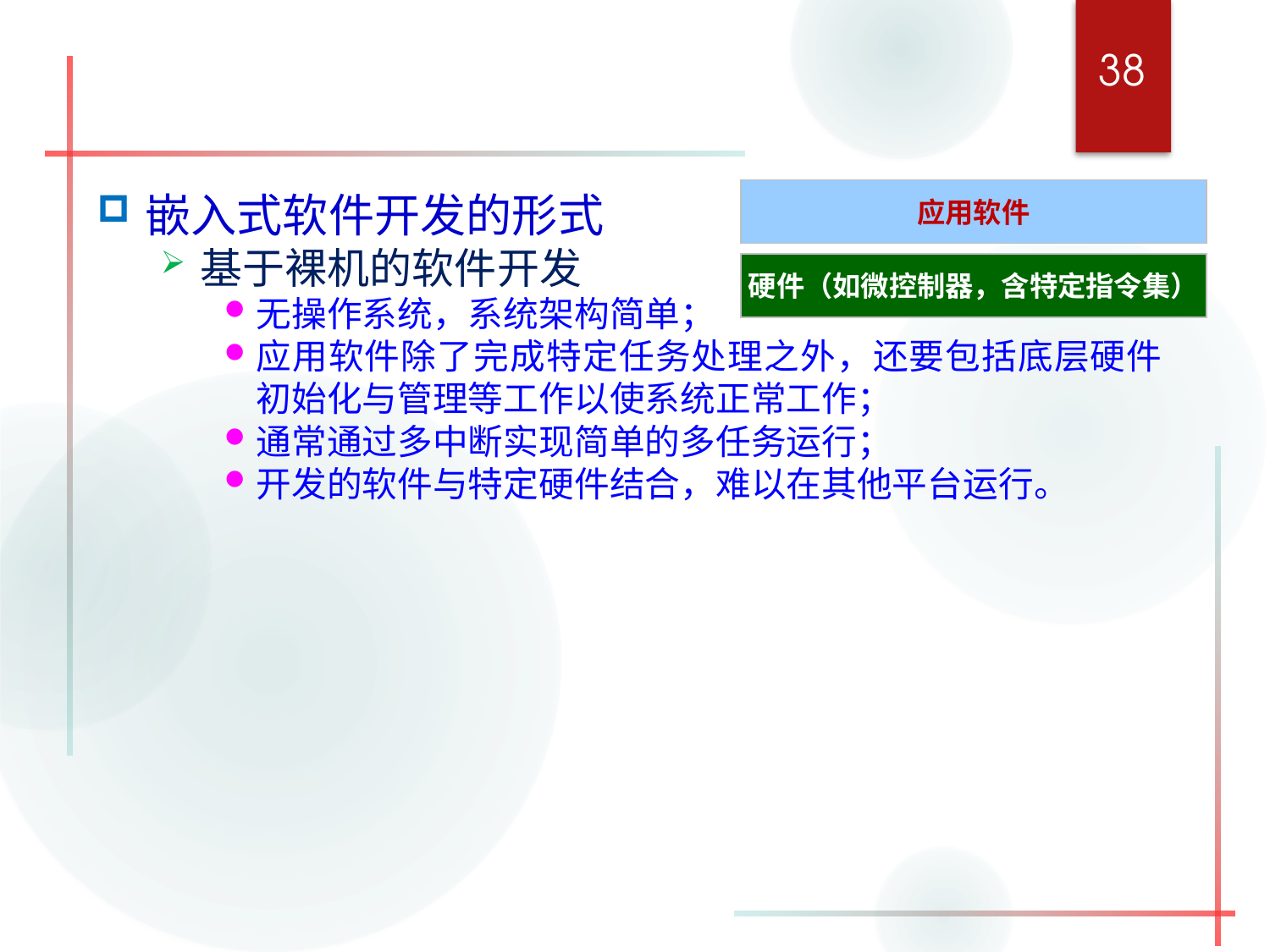

38
#
嵌入式软件开发的形式
基于裸机的软件开发
无操作系统，系统架构简单；
应用软件除了完成特定任务处理之外，还要包括底层硬件初始化与管理等工作以使系统正常工作；
通常通过多中断实现简单的多任务运行；
开发的软件与特定硬件结合，难以在其他平台运行。
应用软件
硬件（如微控制器，含特定指令集）